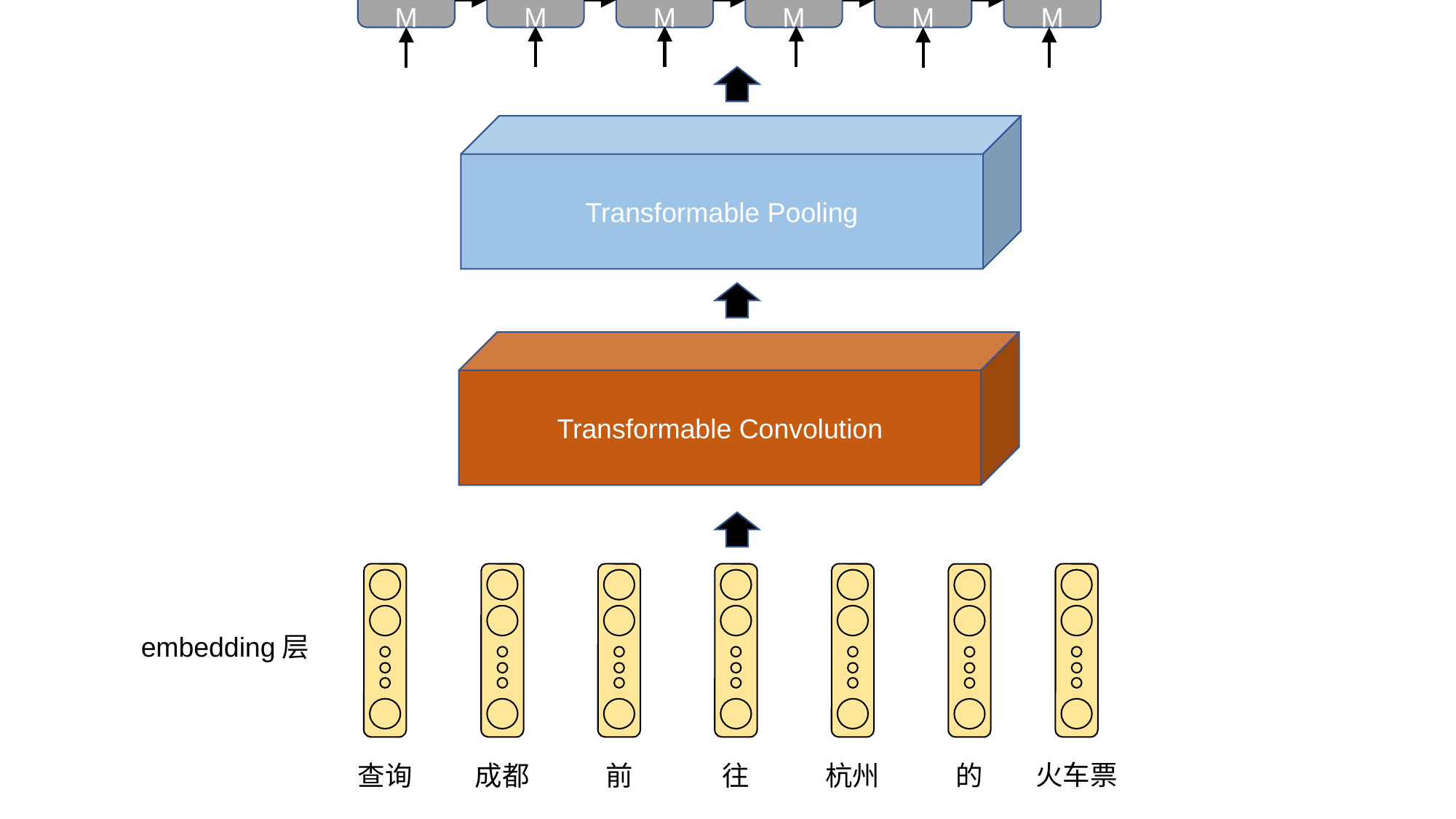

决策层
LSTM
LSTM
LSTM
LSTM
LSTM
LSTM

Transformable Pooling

Transformable Convolution

embedding层

火车票
查询
成都
前
往
杭州
的